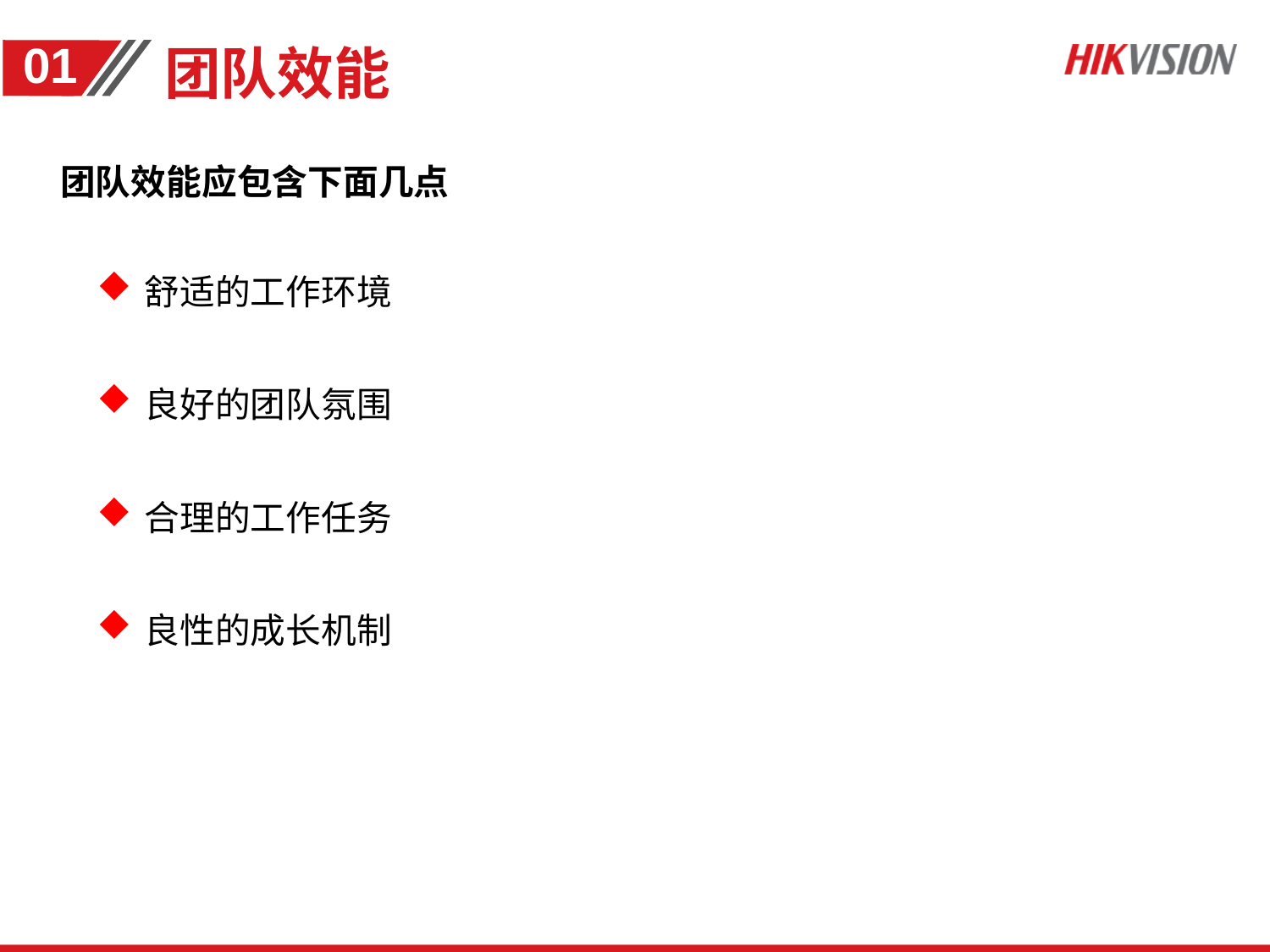

团队效能

01
团队效能应包含下面几点
舒适的工作环境

良好的团队氛围

合理的工作任务

良性的成长机制